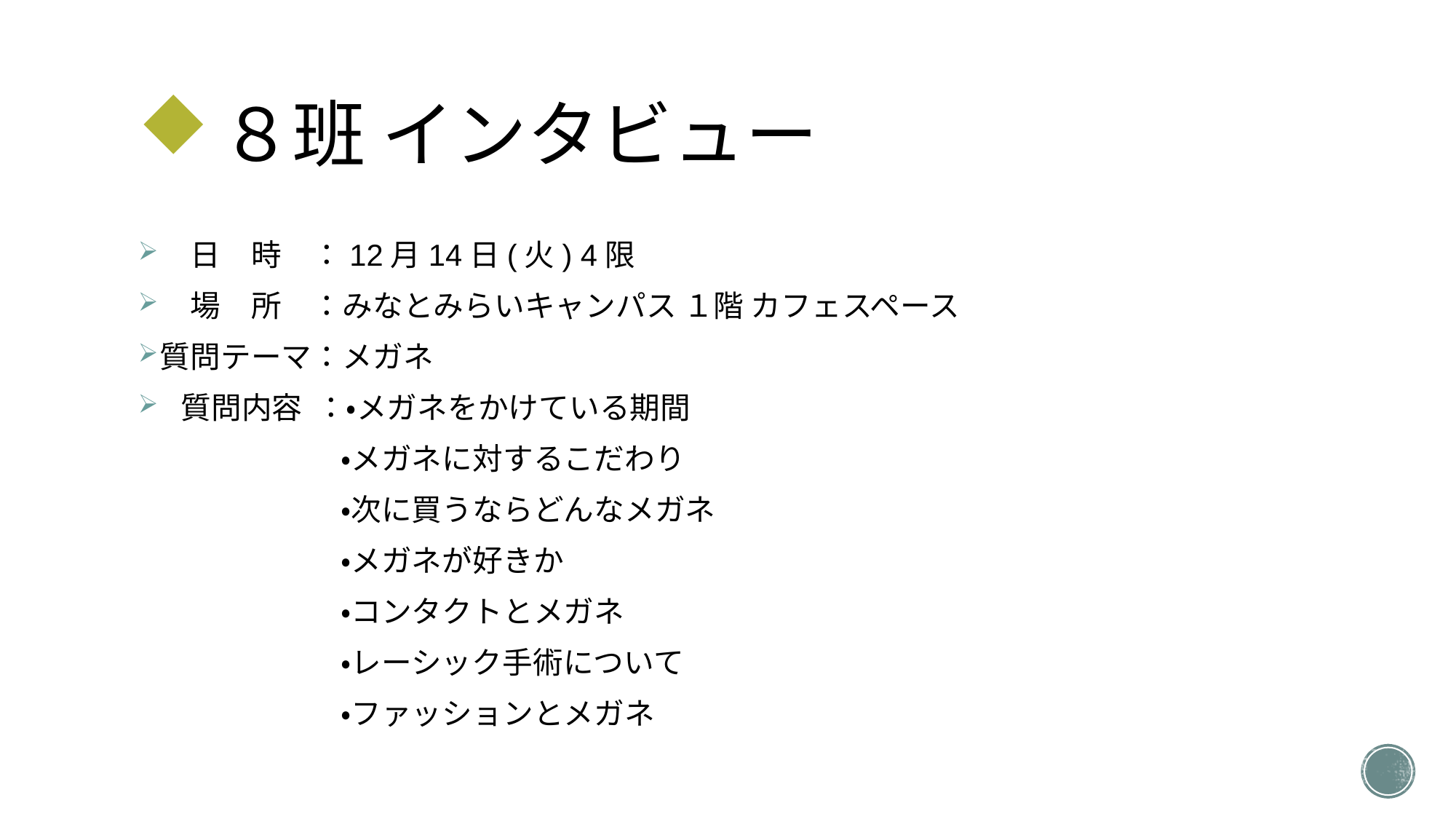

# ８班 インタビュー
　日　時　：12月14日(火) 4限
　場　所　：みなとみらいキャンパス １階 カフェスペース
質問テーマ：メガネ
  質問内容  ：・メガネをかけている期間
　　　　　　   ・メガネに対するこだわり
　　　　　　   ・次に買うならどんなメガネ
　　　　　　   ・メガネが好きか
　　　　　　   ・コンタクトとメガネ
　　　　　　   ・レーシック手術について
　　　　　　   ・ファッションとメガネ